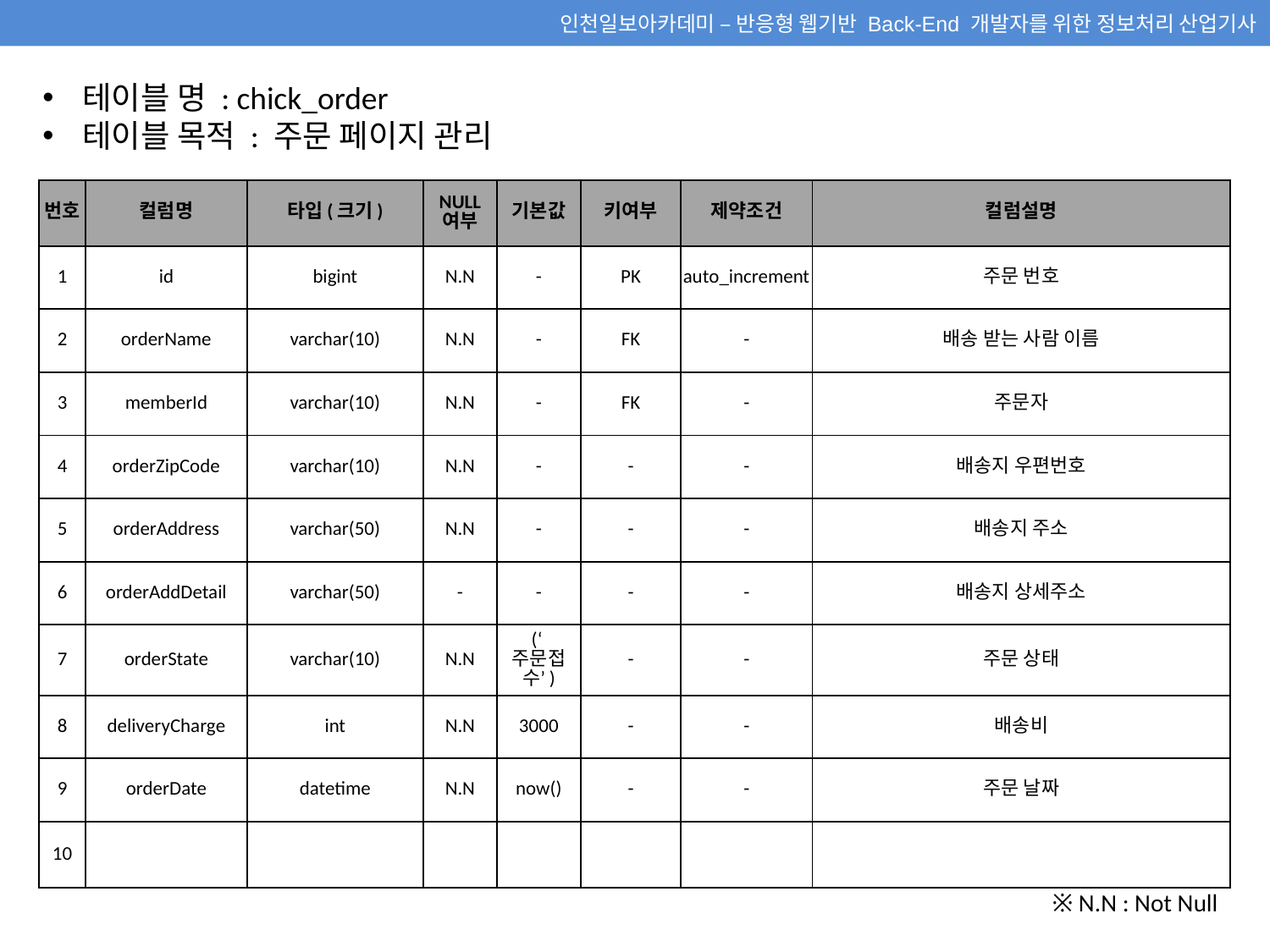

테이블 명 : chick_order
테이블 목적 : 주문 페이지 관리
| 번호 | 컬럼명 | 타입(크기) | NULL 여부 | 기본값 | 키여부 | 제약조건 | 컬럼설명 |
| --- | --- | --- | --- | --- | --- | --- | --- |
| 1 | id | bigint | N.N | - | PK | auto\_increment | 주문 번호 |
| 2 | orderName | varchar(10) | N.N | - | FK | - | 배송 받는 사람 이름 |
| 3 | memberId | varchar(10) | N.N | - | FK | - | 주문자 |
| 4 | orderZipCode | varchar(10) | N.N | - | - | - | 배송지 우편번호 |
| 5 | orderAddress | varchar(50) | N.N | - | - | - | 배송지 주소 |
| 6 | orderAddDetail | varchar(50) | - | - | - | - | 배송지 상세주소 |
| 7 | orderState | varchar(10) | N.N | (‘주문접수’) | - | - | 주문 상태 |
| 8 | deliveryCharge | int | N.N | 3000 | - | - | 배송비 |
| 9 | orderDate | datetime | N.N | now() | - | - | 주문 날짜 |
| 10 |  |  |  |  |  |  |  |
※ N.N : Not Null